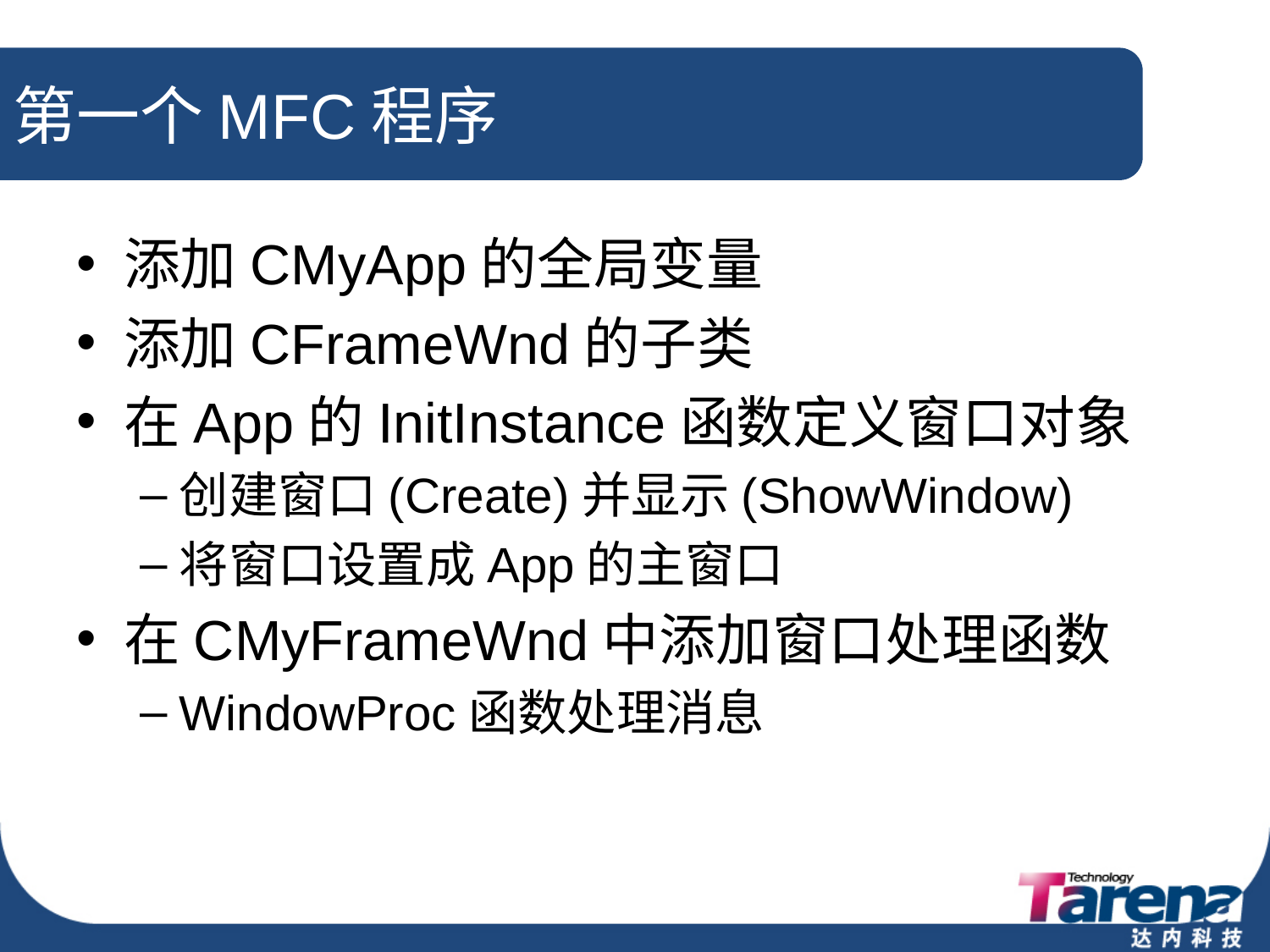

# 第一个MFC程序
添加CMyApp的全局变量
添加CFrameWnd的子类
在App的InitInstance函数定义窗口对象
创建窗口(Create)并显示(ShowWindow)
将窗口设置成App的主窗口
在CMyFrameWnd中添加窗口处理函数
WindowProc函数处理消息